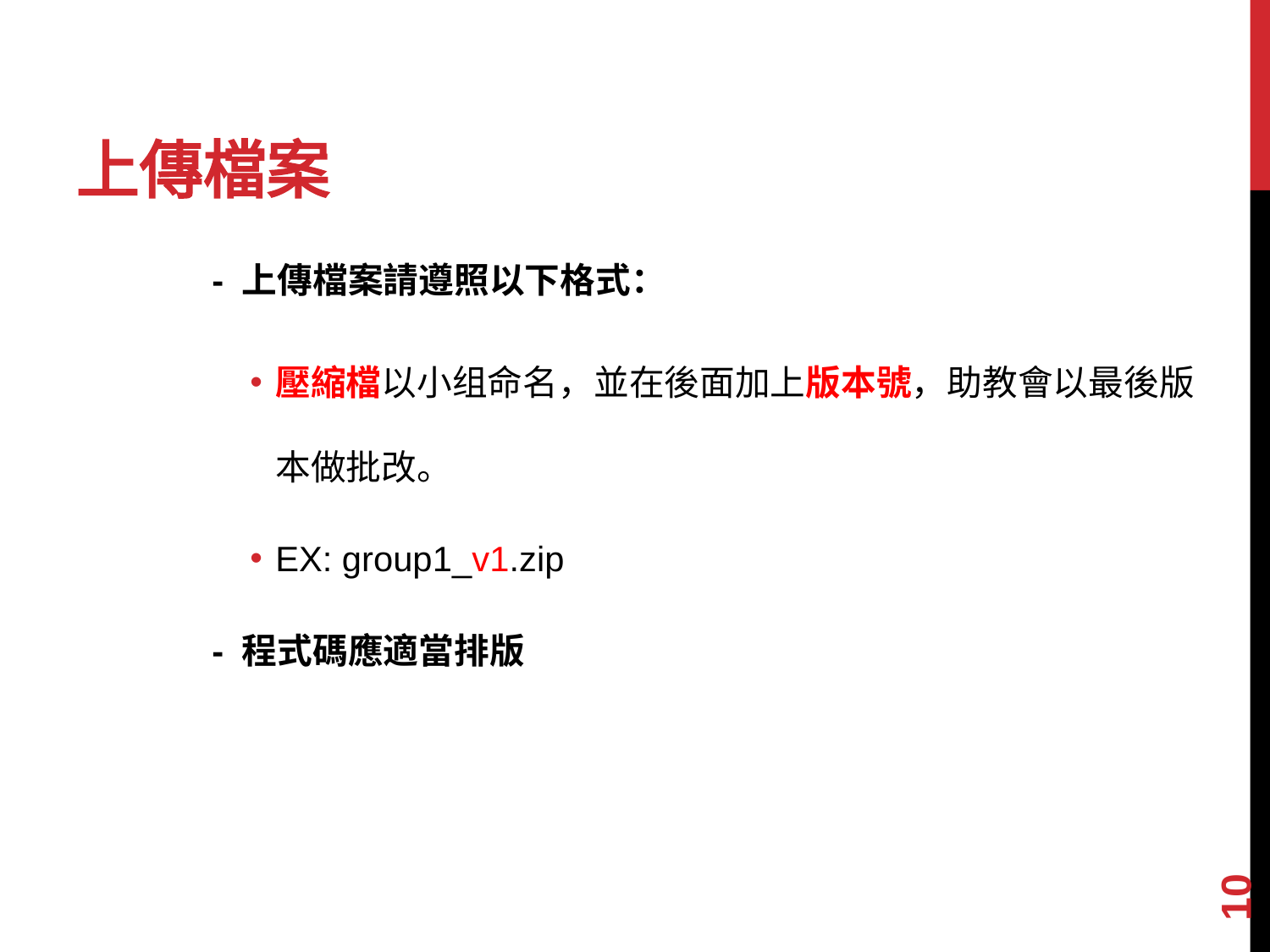

# 上傳檔案
- 上傳檔案請遵照以下格式：
壓縮檔以小组命名，並在後面加上版本號，助教會以最後版本做批改。
EX: group1_v1.zip
- 程式碼應適當排版
10